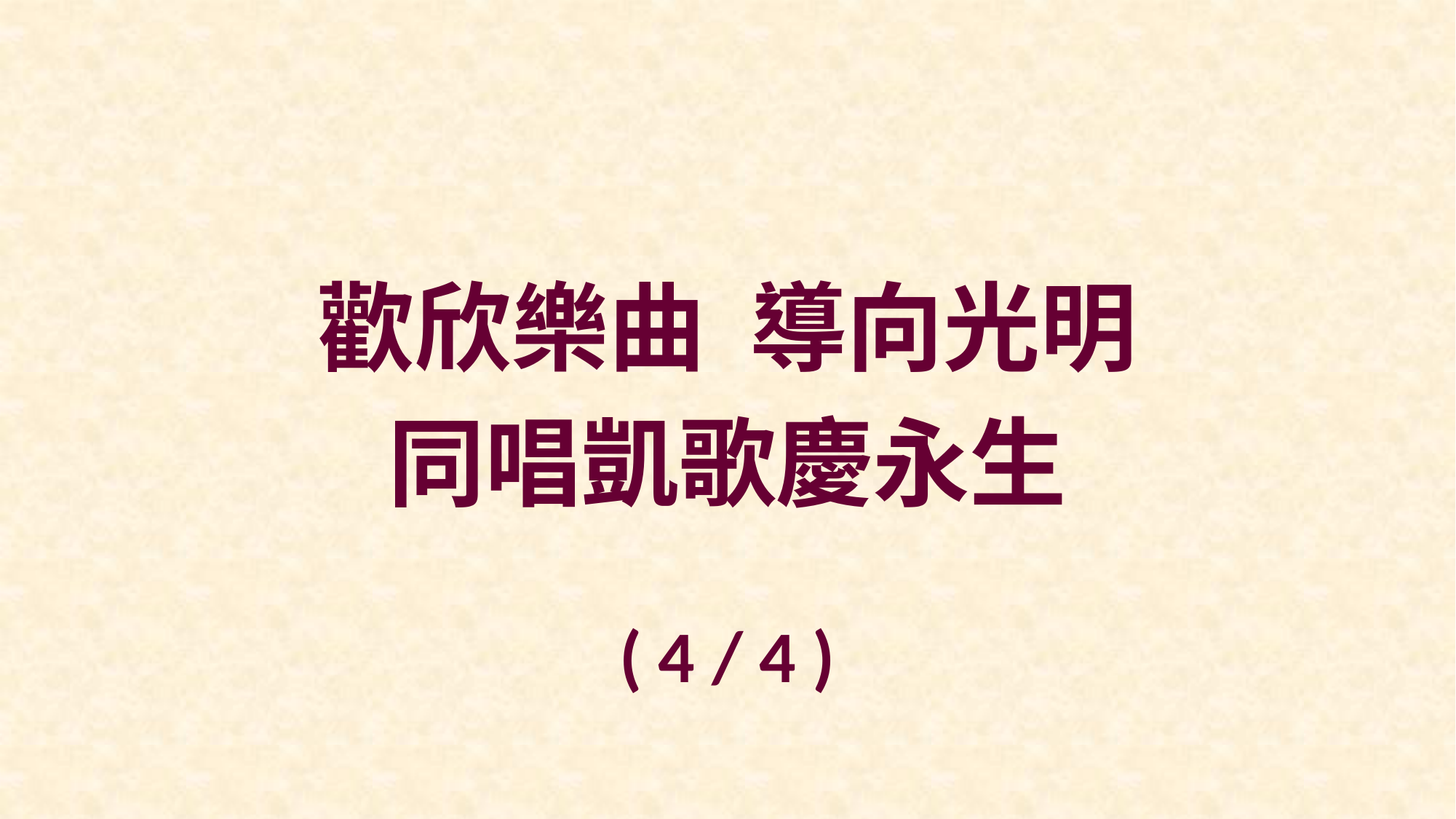

歡欣樂曲  導向光明
同唱凱歌慶永生
( 4 / 4 )